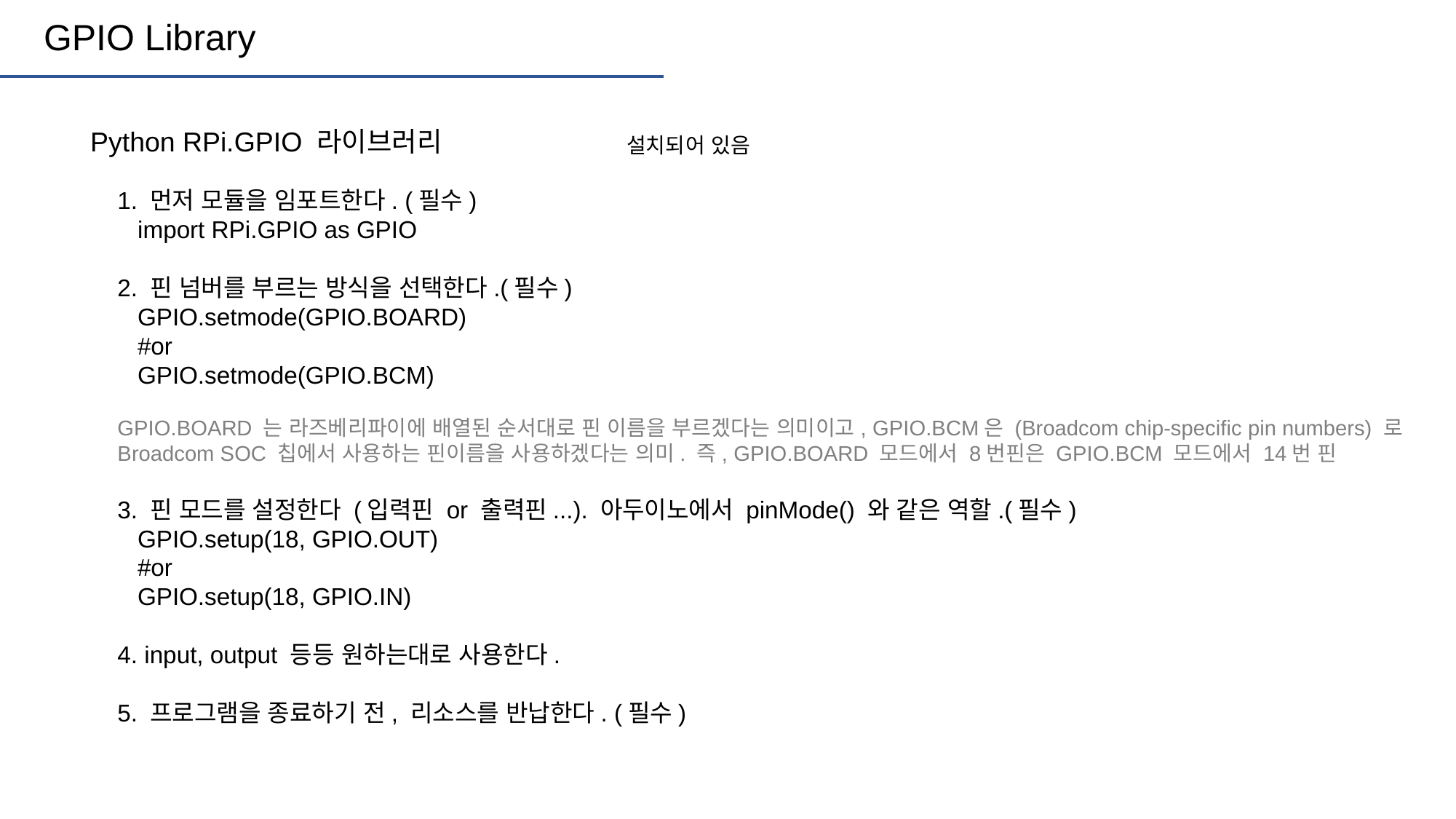

GPIO Library
Python RPi.GPIO 라이브러리
설치되어 있음
1. 먼저 모듈을 임포트한다. (필수)
   import RPi.GPIO as GPIO

2. 핀 넘버를 부르는 방식을 선택한다.(필수)
   GPIO.setmode(GPIO.BOARD)
   #or
   GPIO.setmode(GPIO.BCM)

GPIO.BOARD 는 라즈베리파이에 배열된 순서대로 핀 이름을 부르겠다는 의미이고, GPIO.BCM은 (Broadcom chip-specific pin numbers) 로 Broadcom SOC 칩에서 사용하는 핀이름을 사용하겠다는 의미. 즉, GPIO.BOARD 모드에서 8번핀은 GPIO.BCM 모드에서 14번 핀

3. 핀 모드를 설정한다 (입력핀 or 출력핀...). 아두이노에서 pinMode() 와 같은 역할.(필수)
   GPIO.setup(18, GPIO.OUT)
   #or
   GPIO.setup(18, GPIO.IN)

4. input, output 등등 원하는대로 사용한다.

5. 프로그램을 종료하기 전, 리소스를 반납한다. (필수)